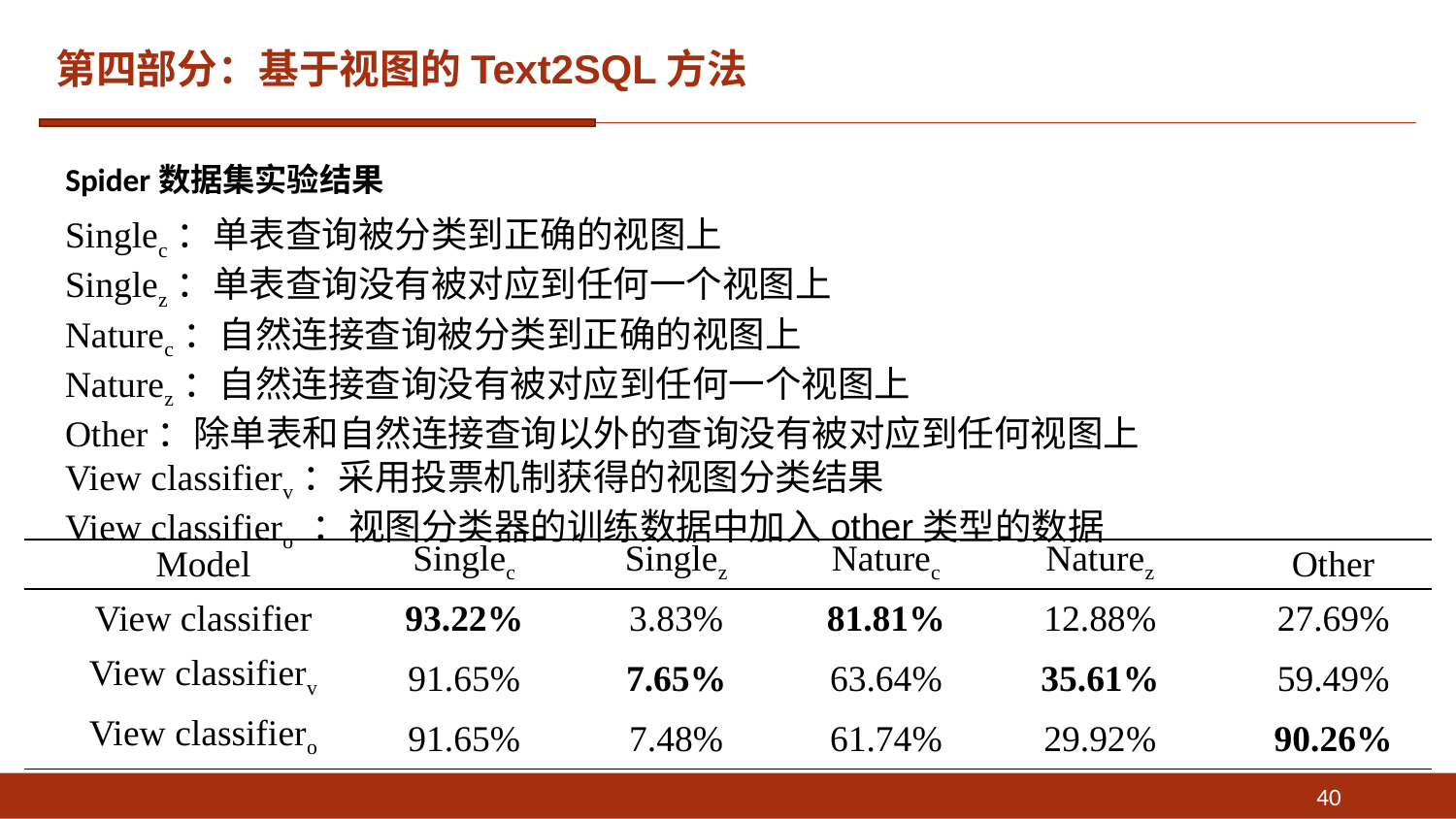

# 第四部分：基于视图的Text2SQL方法
Spider数据集实验结果
Singlec：单表查询被分类到正确的视图上
Singlez：单表查询没有被对应到任何一个视图上
Naturec：自然连接查询被分类到正确的视图上
Naturez：自然连接查询没有被对应到任何一个视图上
Other：除单表和自然连接查询以外的查询没有被对应到任何视图上
View classifierv：采用投票机制获得的视图分类结果
View classifiero ：视图分类器的训练数据中加入other类型的数据
| Model | Singlec | Singlez | Naturec | Naturez | Other |
| --- | --- | --- | --- | --- | --- |
| View classifier | 93.22% | 3.83% | 81.81% | 12.88% | 27.69% |
| View classifierv | 91.65% | 7.65% | 63.64% | 35.61% | 59.49% |
| View classifiero | 91.65% | 7.48% | 61.74% | 29.92% | 90.26% |
40